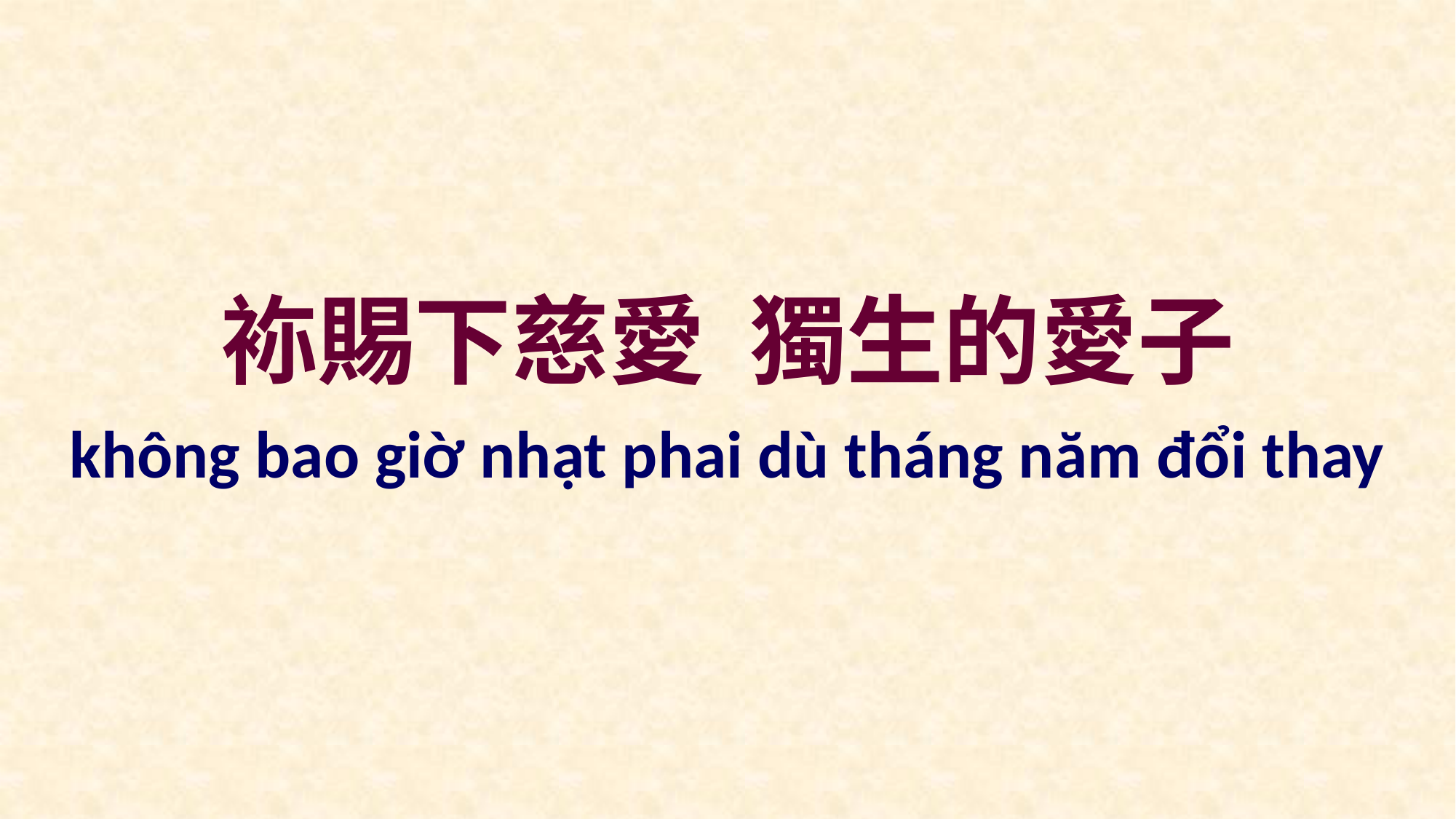

袮賜下慈愛  獨生的愛子
không bao giờ nhạt phai dù tháng năm đổi thay